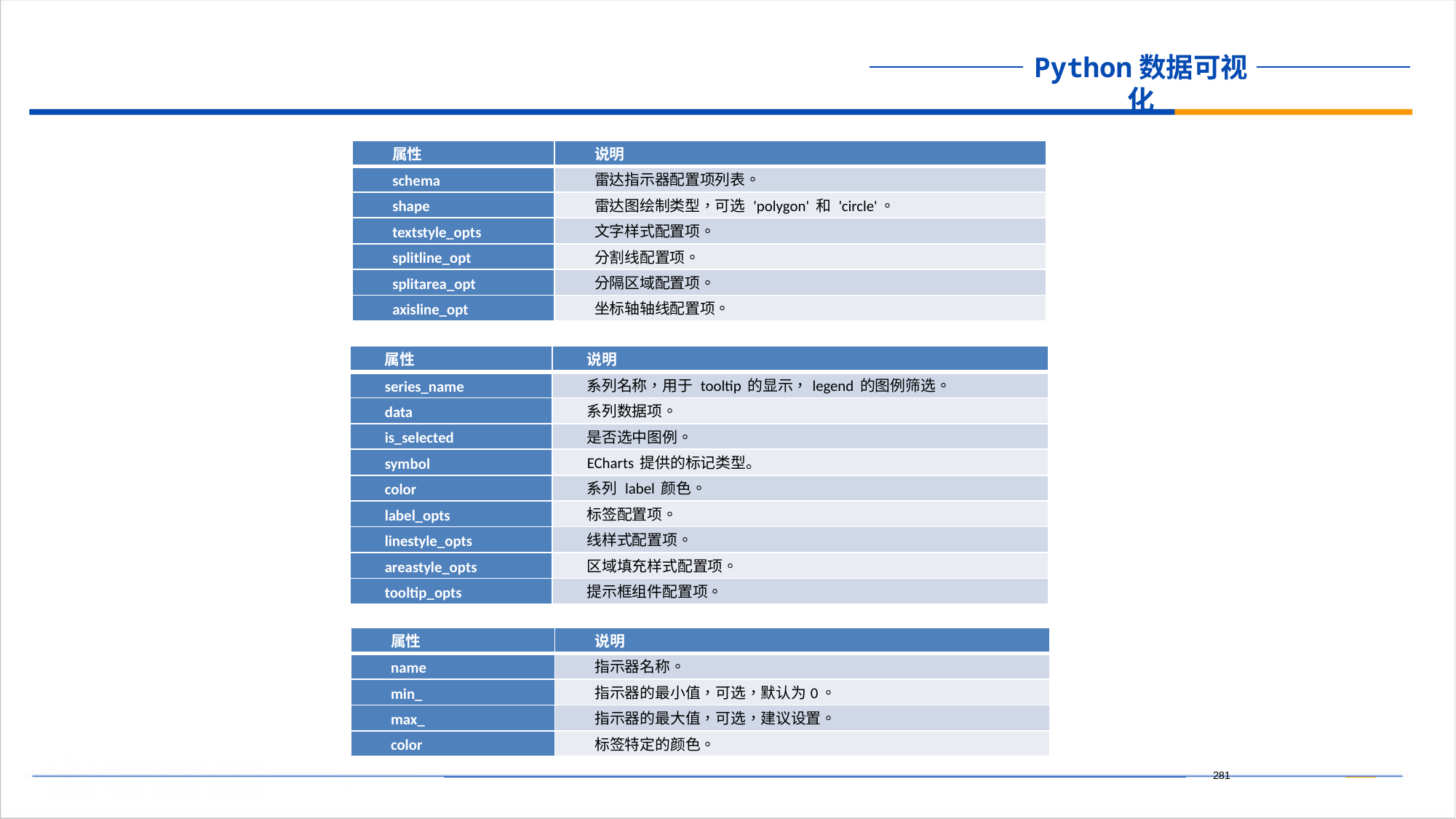

| 属性 | 说明 |
| --- | --- |
| schema | 雷达指示器配置项列表。 |
| shape | 雷达图绘制类型，可选 'polygon' 和 'circle'。 |
| textstyle\_opts | 文字样式配置项。 |
| splitline\_opt | 分割线配置项。 |
| splitarea\_opt | 分隔区域配置项。 |
| axisline\_opt | 坐标轴轴线配置项。 |
| 属性 | 说明 |
| --- | --- |
| series\_name | 系列名称，用于 tooltip 的显示，legend 的图例筛选。 |
| data | 系列数据项。 |
| is\_selected | 是否选中图例。 |
| symbol | ECharts 提供的标记类型。 |
| color | 系列 label 颜色。 |
| label\_opts | 标签配置项。 |
| linestyle\_opts | 线样式配置项。 |
| areastyle\_opts | 区域填充样式配置项。 |
| tooltip\_opts | 提示框组件配置项。 |
| 属性 | 说明 |
| --- | --- |
| name | 指示器名称。 |
| min\_ | 指示器的最小值，可选，默认为0。 |
| max\_ | 指示器的最大值，可选，建议设置。 |
| color | 标签特定的颜色。 |